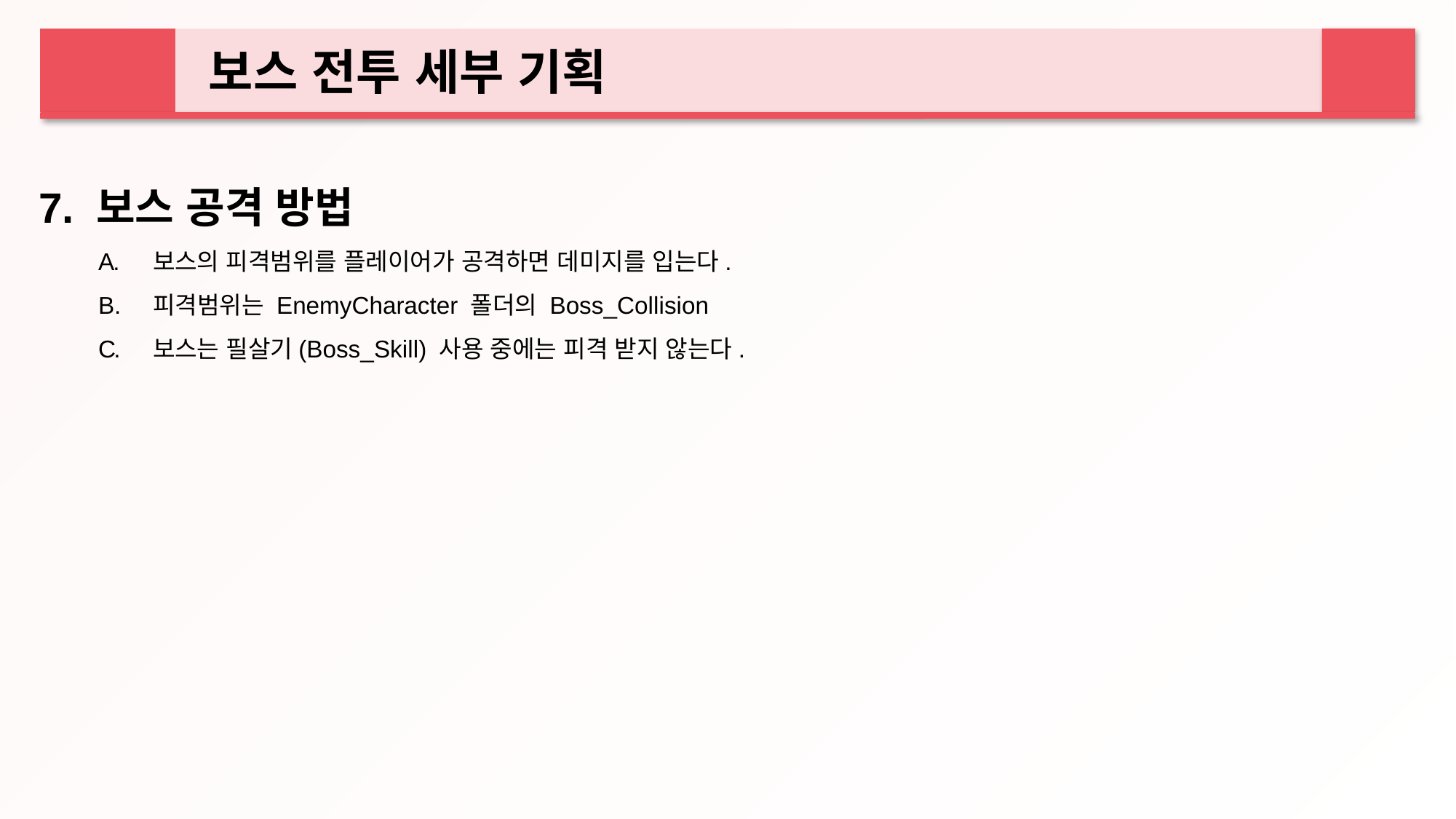

보스 전투 세부 기획

7. 보스 공격 방법
보스의 피격범위를 플레이어가 공격하면 데미지를 입는다.
피격범위는 EnemyCharacter 폴더의 Boss_Collision
보스는 필살기(Boss_Skill) 사용 중에는 피격 받지 않는다.